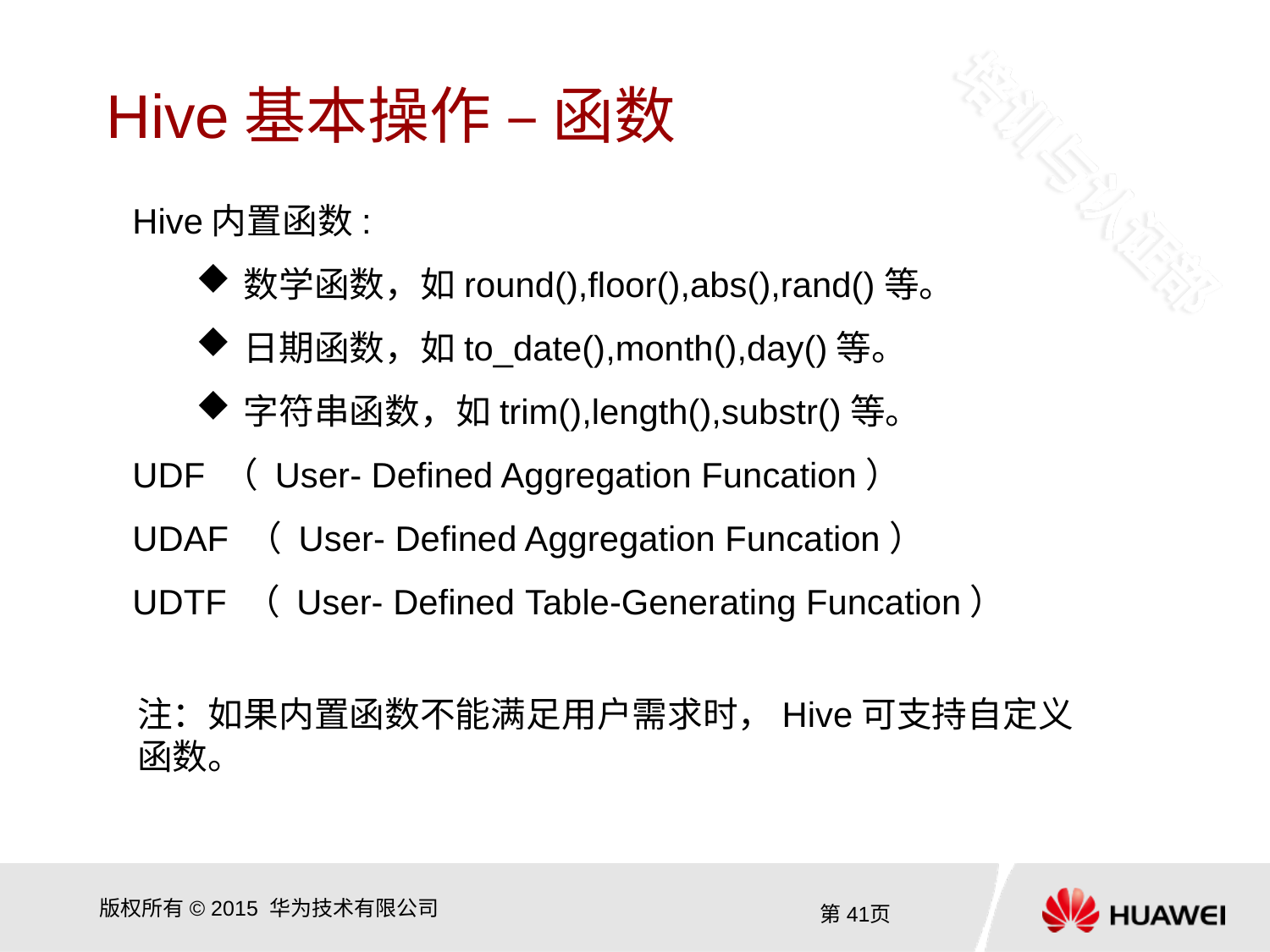

# Hive基本操作 – 函数
Hive内置函数:
数学函数，如round(),floor(),abs(),rand()等。
日期函数，如to_date(),month(),day()等。
字符串函数，如trim(),length(),substr()等。
UDF （ User- Defined Aggregation Funcation）
UDAF （ User- Defined Aggregation Funcation）
UDTF （ User- Defined Table-Generating Funcation）
注：如果内置函数不能满足用户需求时，Hive可支持自定义函数。